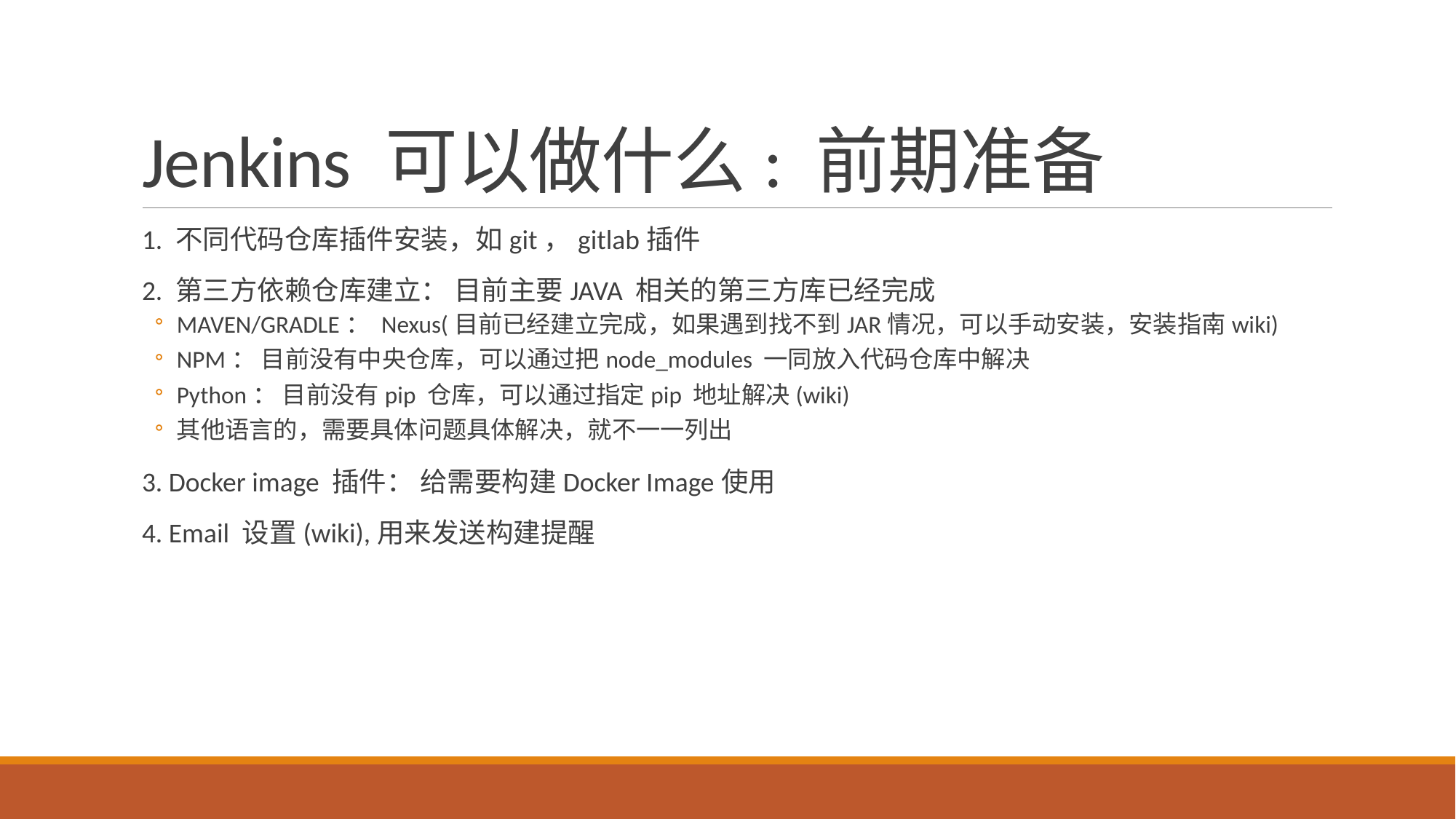

# Jenkins 可以做什么: 前期准备
1. 不同代码仓库插件安装，如git，gitlab插件
2. 第三方依赖仓库建立： 目前主要JAVA 相关的第三方库已经完成
MAVEN/GRADLE： Nexus(目前已经建立完成，如果遇到找不到JAR情况，可以手动安装，安装指南wiki)
NPM： 目前没有中央仓库，可以通过把node_modules 一同放入代码仓库中解决
Python： 目前没有pip 仓库，可以通过指定pip 地址解决(wiki)
其他语言的，需要具体问题具体解决，就不一一列出
3. Docker image 插件： 给需要构建Docker Image使用
4. Email 设置(wiki),用来发送构建提醒